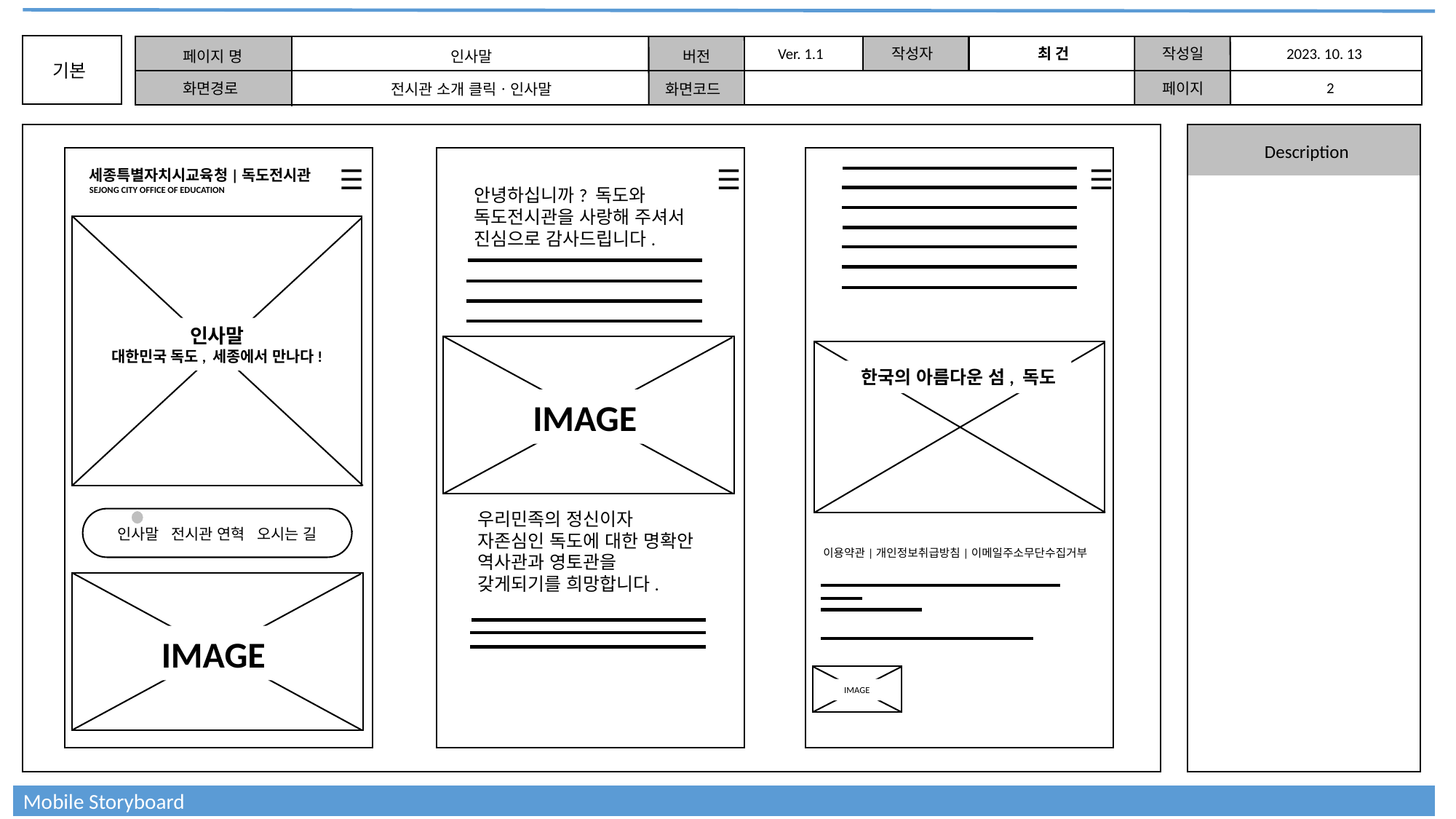

Ver. 1.1
2023. 10. 13
최 건
작성자
작성일
버전
페이지 명
인사말
2
화면경로
페이지
전시관 소개 클릭ㆍ인사말
화면코드
기본

Description

인사말
대한민국 독도, 세종에서 만나다!

ㅇㅇㄴㅁㅇㄴㅁㅇㄴㅁㅇㅁㄴㅇ

한국의 아름다운 섬, 독도
이용약관|개인정보취급방침|이메일주소무단수집거부

IMAGE
☰
☰
☰
세종특별자치시교육청|독도전시관
SEJONG CITY OFFICE OF EDUCATION
안녕하십니까? 독도와 독도전시관을 사랑해 주셔서 진심으로 감사드립니다.

IMAGE
우리민족의 정신이자 자존심인 독도에 대한 명확안 역사관과 영토관을 갖게되기를 희망합니다.

인사말   전시관 연혁   오시는 길
전시안내 보기   ↗

IMAGE
Mobile Storyboard